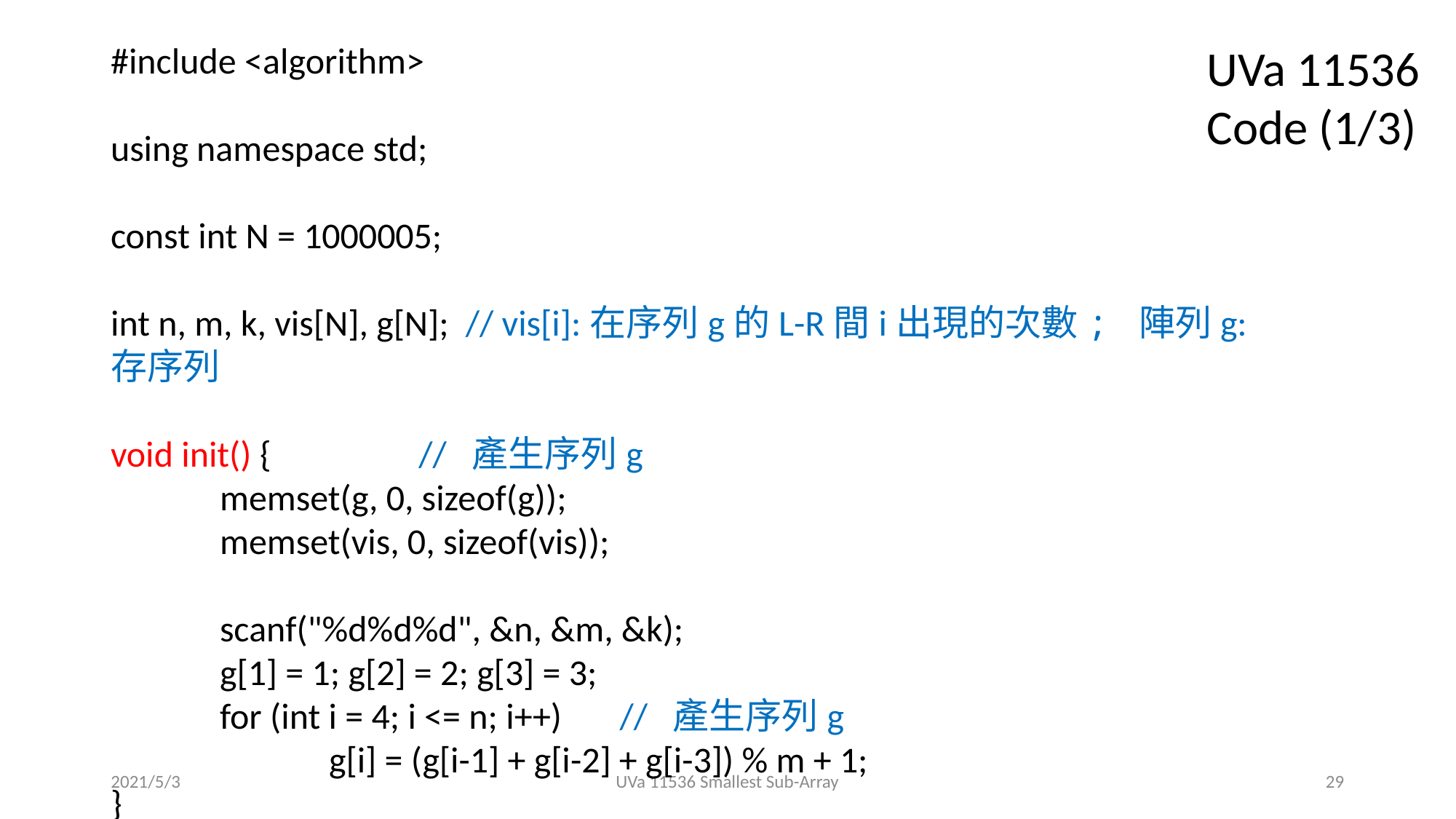

#include <algorithm>

using namespace std;

const int N = 1000005;

int n, m, k, vis[N], g[N];  // vis[i]:在序列g的L-R間i出現的次數; 陣列g:存序列

void init() {                  //  產生序列g
	memset(g, 0, sizeof(g));
	memset(vis, 0, sizeof(vis));

	scanf("%d%d%d", &n, &m, &k);
	g[1] = 1; g[2] = 2; g[3] = 3;
	for (int i = 4; i <= n; i++)       //  產生序列g
		g[i] = (g[i-1] + g[i-2] + g[i-3]) % m + 1;
}
UVa 11536 Code (1/3)
2021/5/3
UVa 11536 Smallest Sub-Array
29